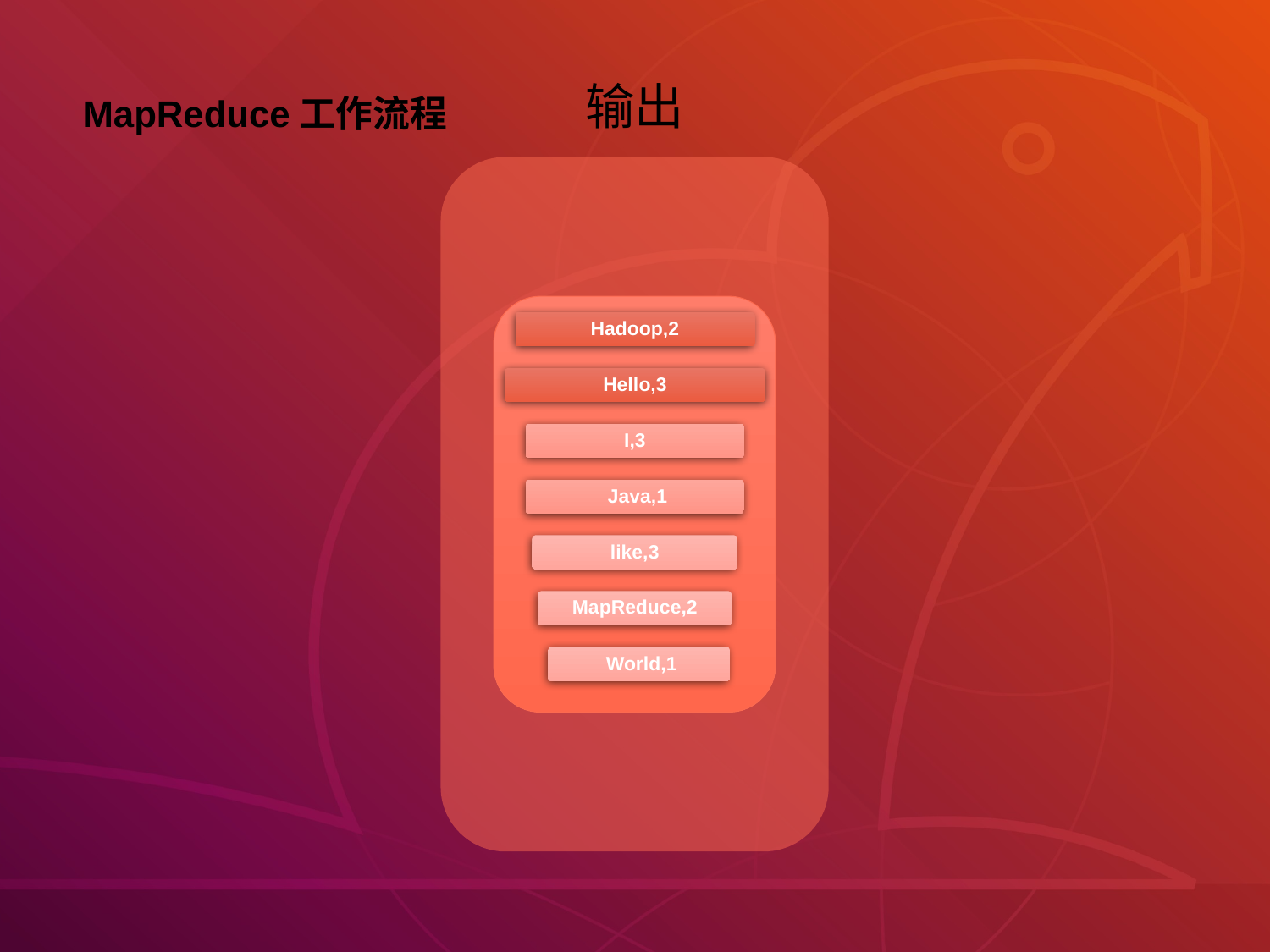

MapReduce工作流程
Reduce()

输出

Hadoop,2
Hello,3
I,3
 Java,1
like,3
MapReduce,2
 World,1